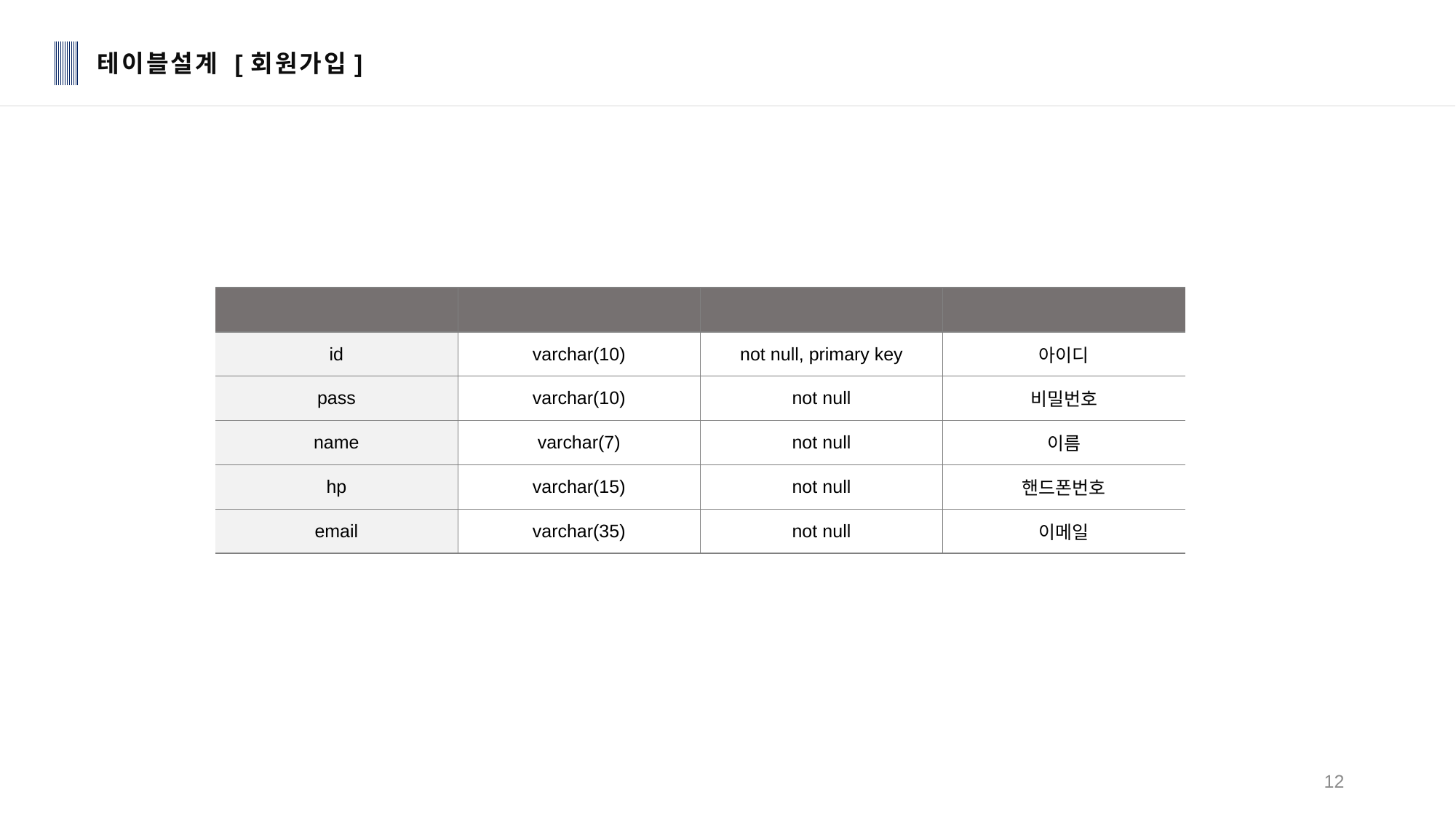

테이블설계 [회원가입]
| 필드명 | 타입 | 추가사항 | 설명 |
| --- | --- | --- | --- |
| id | varchar(10) | not null, primary key | 아이디 |
| pass | varchar(10) | not null | 비밀번호 |
| name | varchar(7) | not null | 이름 |
| hp | varchar(15) | not null | 핸드폰번호 |
| email | varchar(35) | not null | 이메일 |
12